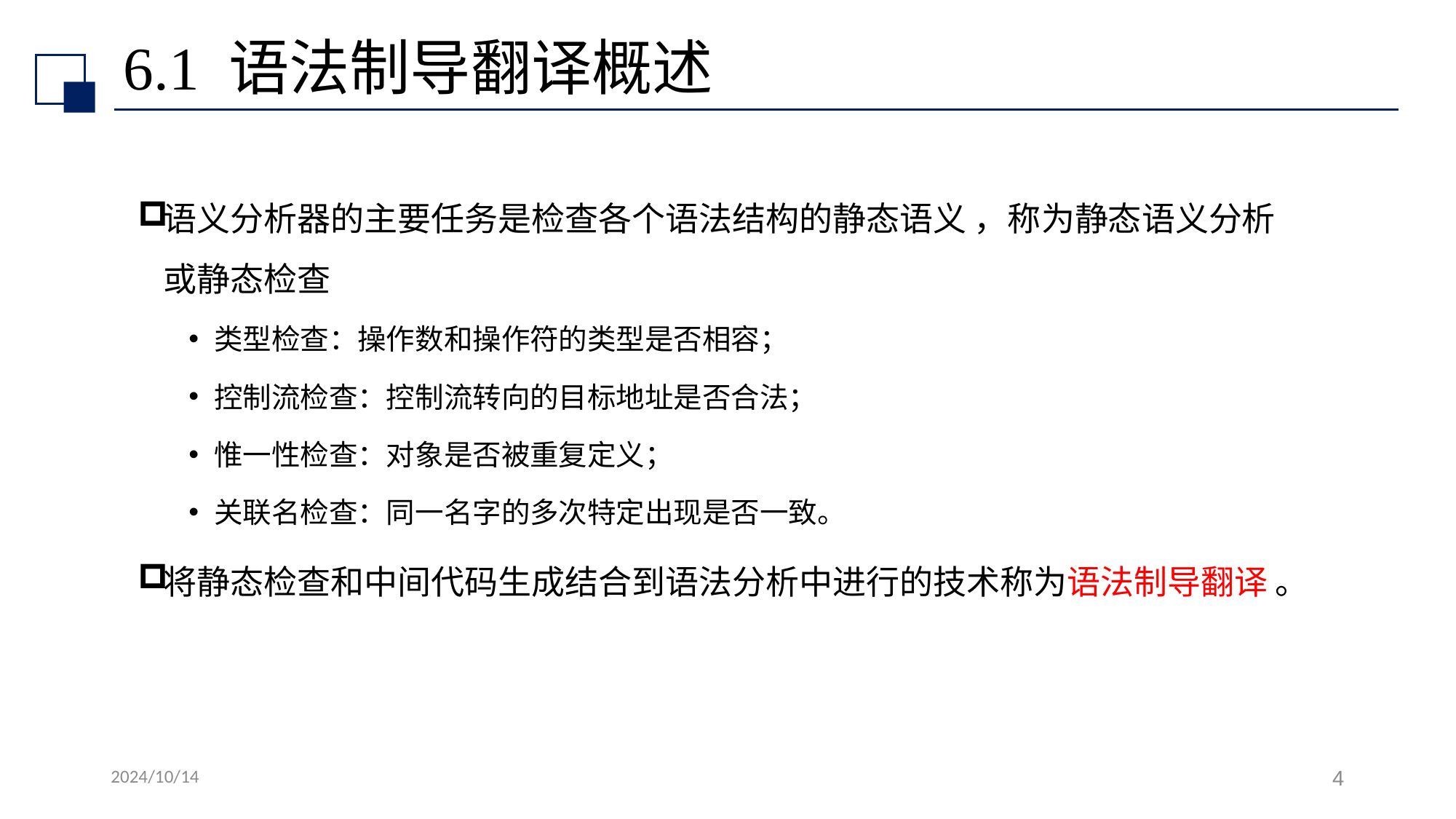

# 6.1 语法制导翻译概述
语义分析器的主要任务是检查各个语法结构的静态语义 ，称为静态语义分析或静态检查
类型检查：操作数和操作符的类型是否相容；
控制流检查：控制流转向的目标地址是否合法；
惟一性检查：对象是否被重复定义；
关联名检查：同一名字的多次特定出现是否一致。
将静态检查和中间代码生成结合到语法分析中进行的技术称为语法制导翻译 。
2024/10/14
4